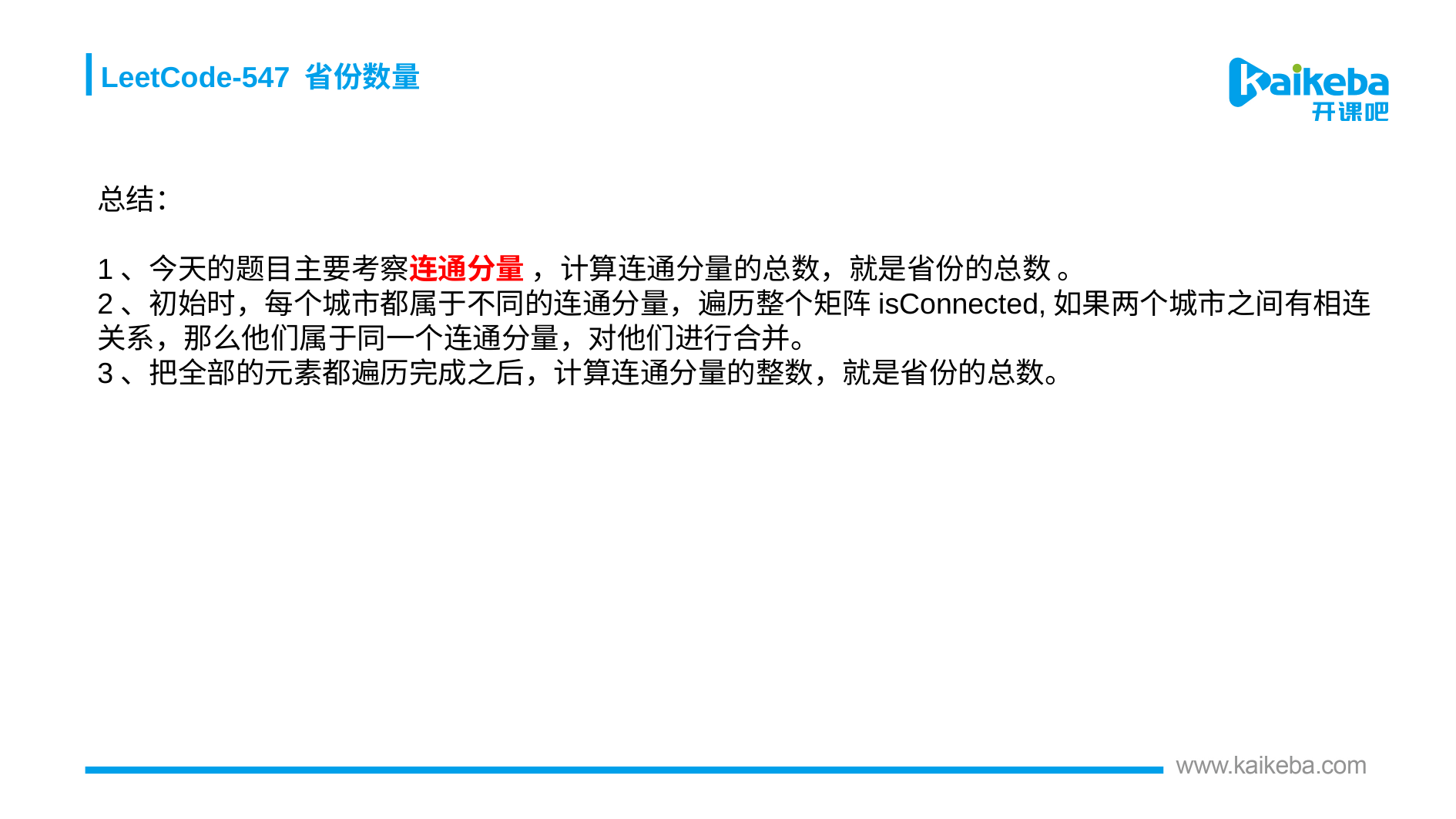

LeetCode-547 省份数量
总结：

1、今天的题目主要考察连通分量 ，计算连通分量的总数，就是省份的总数 。
2、初始时，每个城市都属于不同的连通分量，遍历整个矩阵isConnected,如果两个城市之间有相连关系，那么他们属于同一个连通分量，对他们进行合并。
3、把全部的元素都遍历完成之后，计算连通分量的整数，就是省份的总数。